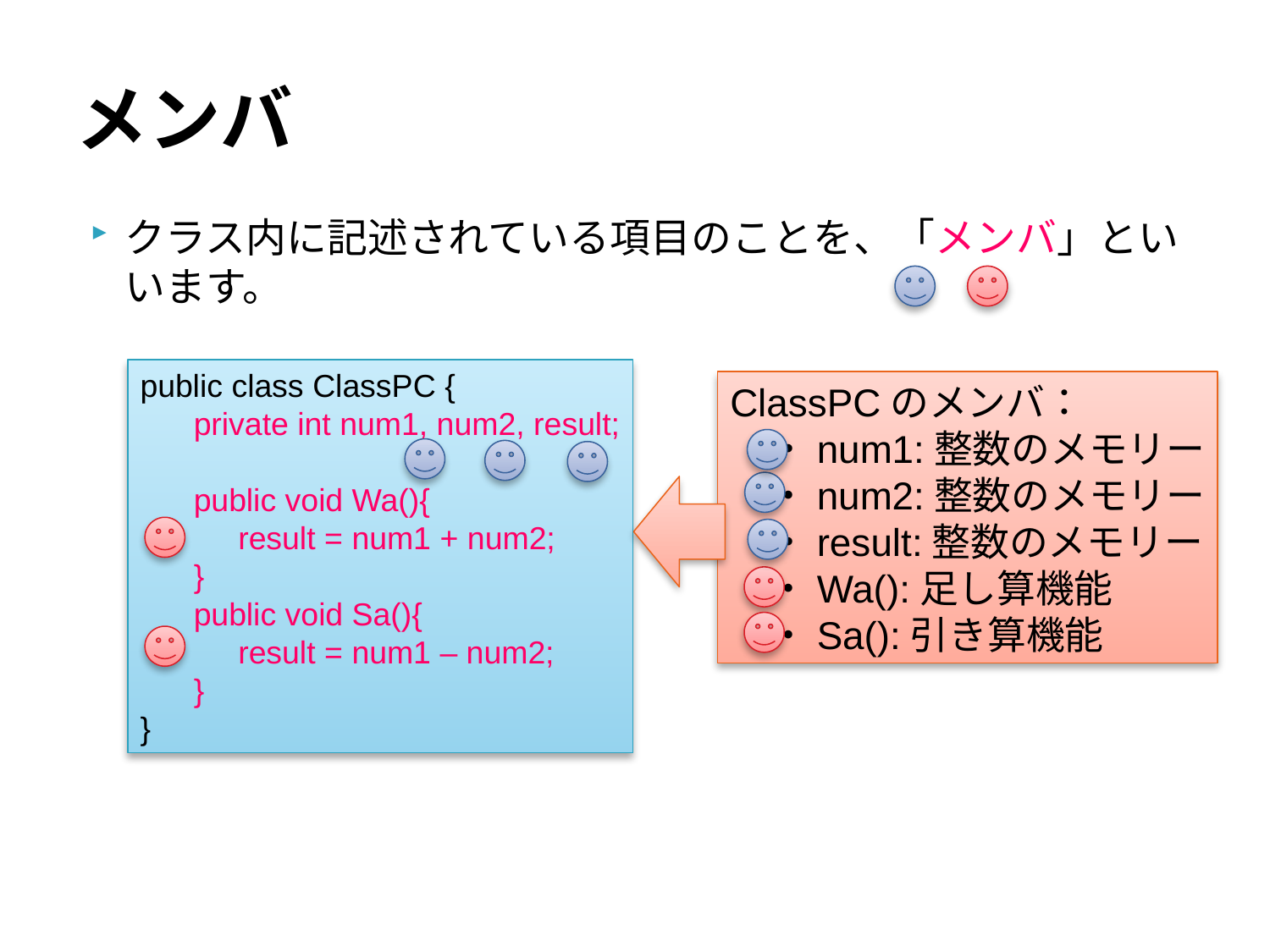

# メンバ
クラス内に記述されている項目のことを、「メンバ」といいます。

public class ClassPC {
      private int num1, num2, result;

      public void Wa(){
           result = num1 + num2;
      }
      public void Sa(){
           result = num1 – num2;
      }
}
ClassPCのメンバ：
　・num1:整数のメモリー
　・num2:整数のメモリー
　・result:整数のメモリー
　・Wa():足し算機能
　・Sa():引き算機能